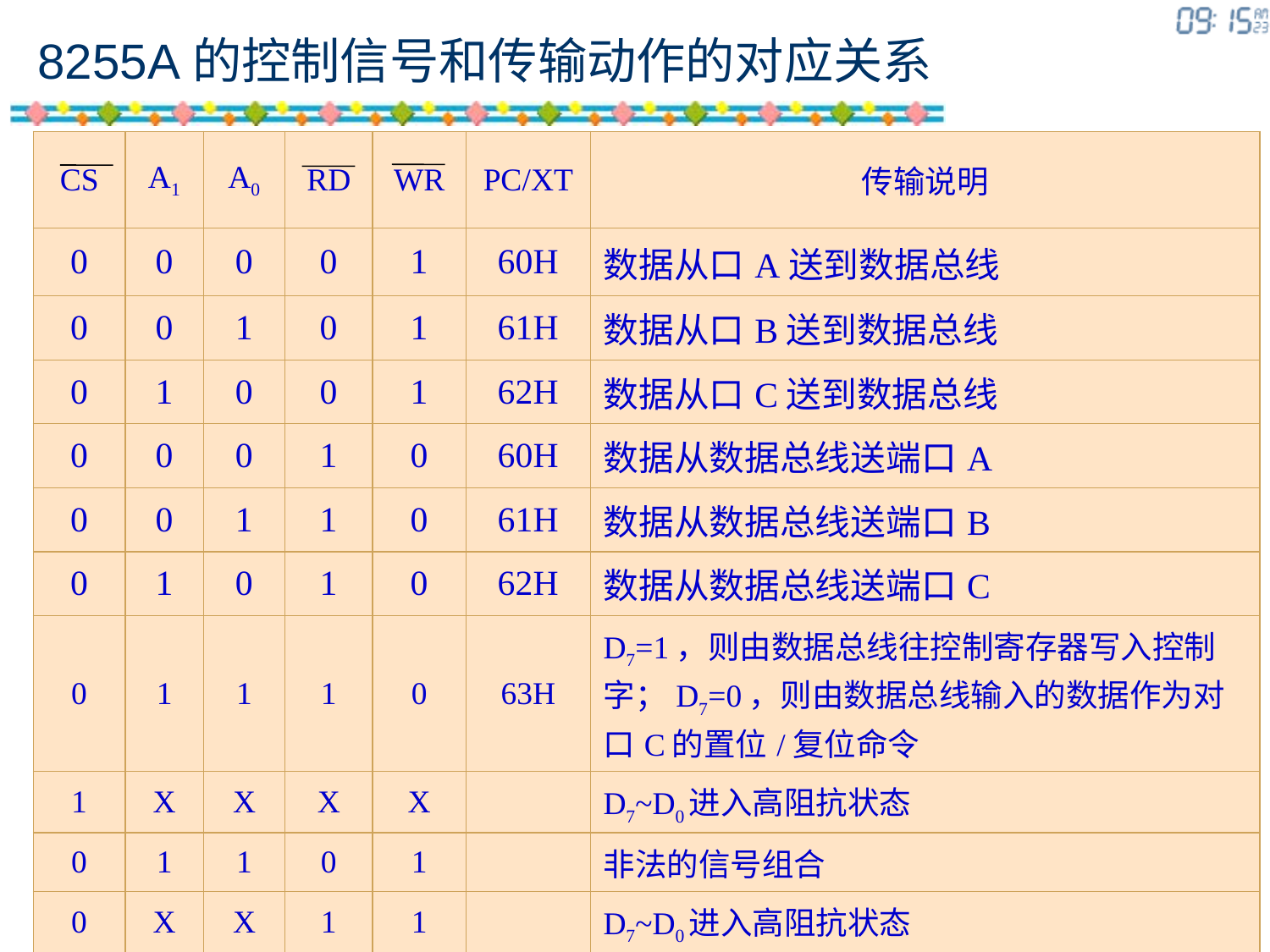

# 8255A的控制信号和传输动作的对应关系
| CS | A1 | A0 | RD | WR | PC/XT | 传输说明 |
| --- | --- | --- | --- | --- | --- | --- |
| 0 | 0 | 0 | 0 | 1 | 60H | 数据从口A送到数据总线 |
| 0 | 0 | 1 | 0 | 1 | 61H | 数据从口B送到数据总线 |
| 0 | 1 | 0 | 0 | 1 | 62H | 数据从口C送到数据总线 |
| 0 | 0 | 0 | 1 | 0 | 60H | 数据从数据总线送端口A |
| 0 | 0 | 1 | 1 | 0 | 61H | 数据从数据总线送端口B |
| 0 | 1 | 0 | 1 | 0 | 62H | 数据从数据总线送端口C |
| 0 | 1 | 1 | 1 | 0 | 63H | D7=1，则由数据总线往控制寄存器写入控制字；D7=0，则由数据总线输入的数据作为对口C的置位/复位命令 |
| 1 | X | X | X | X |  | D7~D0进入高阻抗状态 |
| 0 | 1 | 1 | 0 | 1 |  | 非法的信号组合 |
| 0 | X | X | 1 | 1 |  | D7~D0进入高阻抗状态 |